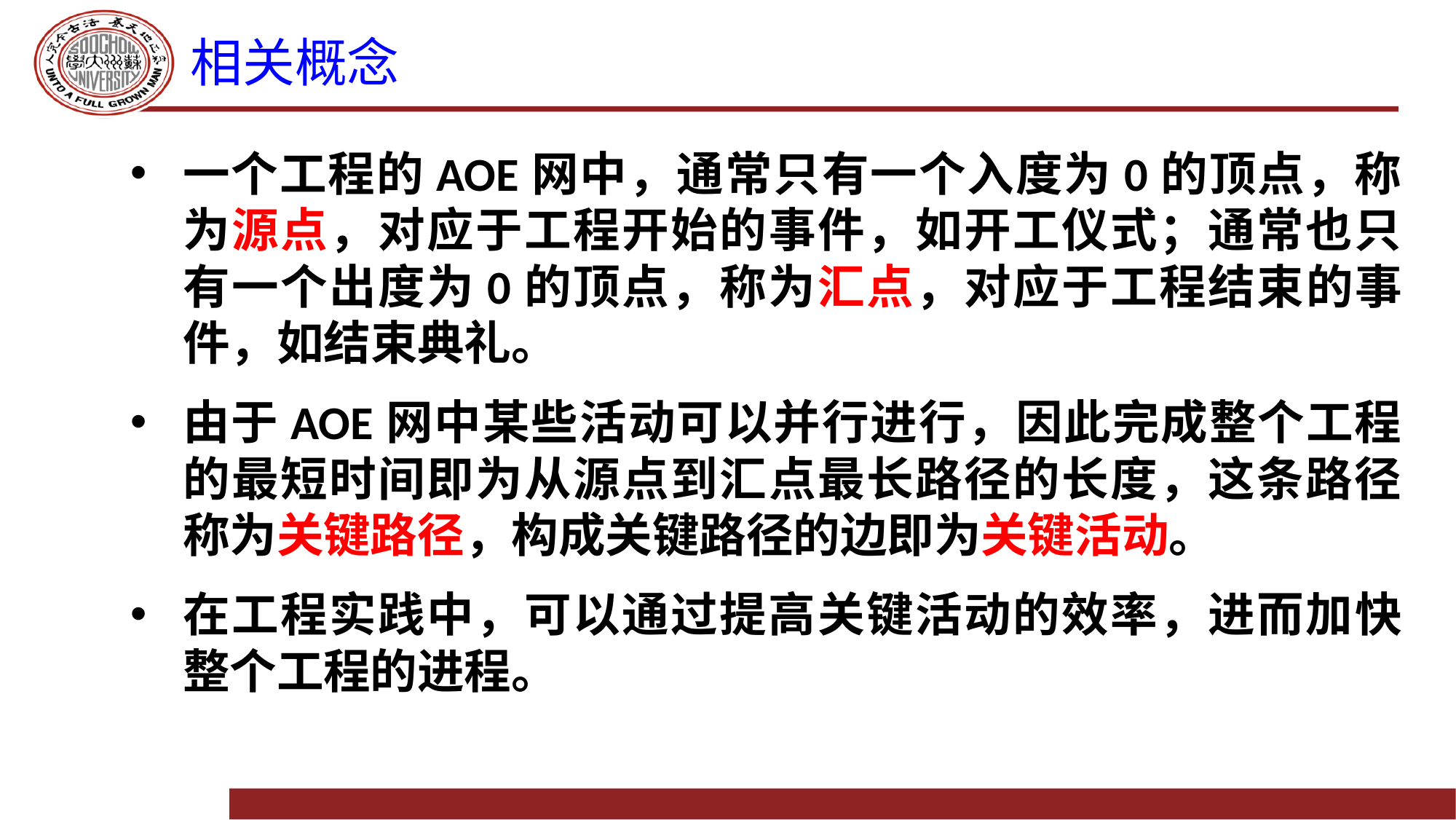

# 相关概念
一个工程的AOE网中，通常只有一个入度为0的顶点，称为源点，对应于工程开始的事件，如开工仪式；通常也只有一个出度为0的顶点，称为汇点，对应于工程结束的事件，如结束典礼。
由于AOE网中某些活动可以并行进行，因此完成整个工程的最短时间即为从源点到汇点最长路径的长度，这条路径称为关键路径，构成关键路径的边即为关键活动。
在工程实践中，可以通过提高关键活动的效率，进而加快整个工程的进程。